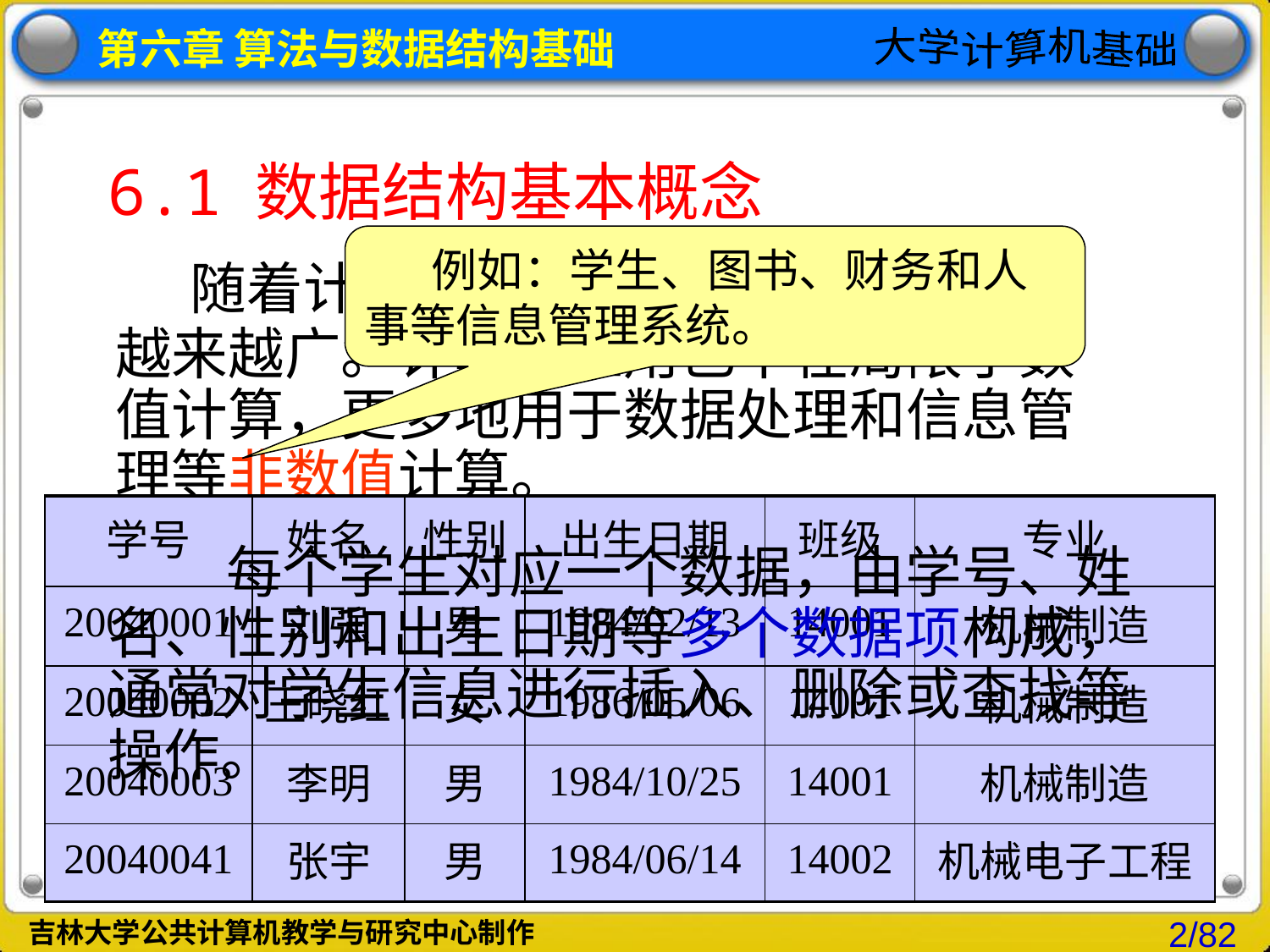

# 6.1 数据结构基本概念
      例如：学生、图书、财务和人事等信息管理系统。
      随着计算机技术的发展,其应用领域越来越广。计算机应用已不在局限于数值计算，更多地用于数据处理和信息管理等非数值计算。
| 学号 | 姓名 | 性别 | 出生日期 | 班级 | 专业 |
| --- | --- | --- | --- | --- | --- |
| 20040001 | 刘强 | 男 | 1984/02/13 | 14001 | 机械制造 |
| 20040002 | 王晓红 | 女 | 1986/05/06 | 14001 | 机械制造 |
| 20040003 | 李明 | 男 | 1984/10/25 | 14001 | 机械制造 |
| 20040041 | 张宇 | 男 | 1984/06/14 | 14002 | 机械电子工程 |
        每个学生对应一个数据，由学号、姓名、性别和出生日期等多个数据项构成，通常对学生信息进行插入、删除或查找等操作。
2/82